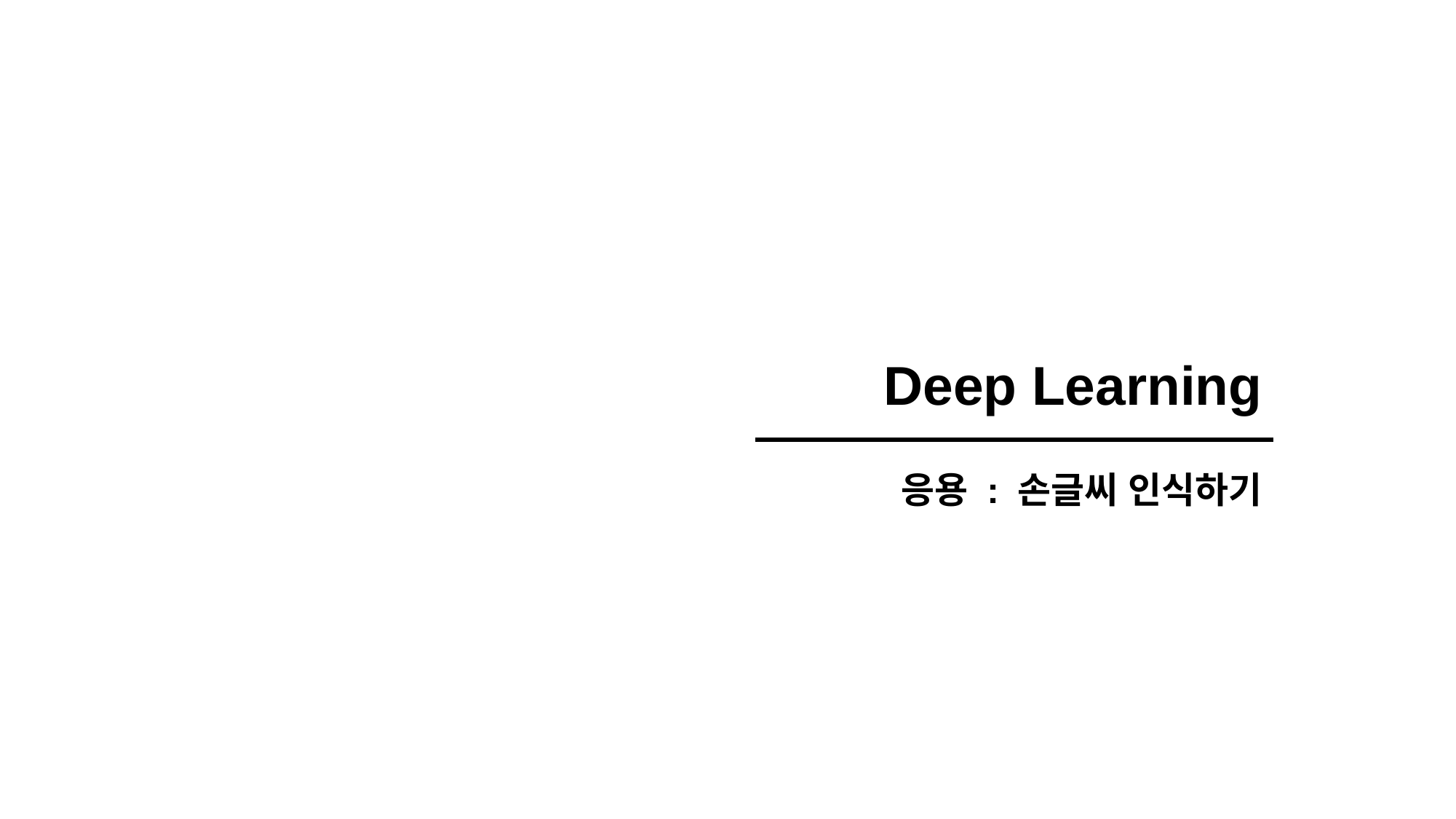

# Deep Learning
응용 : 손글씨 인식하기